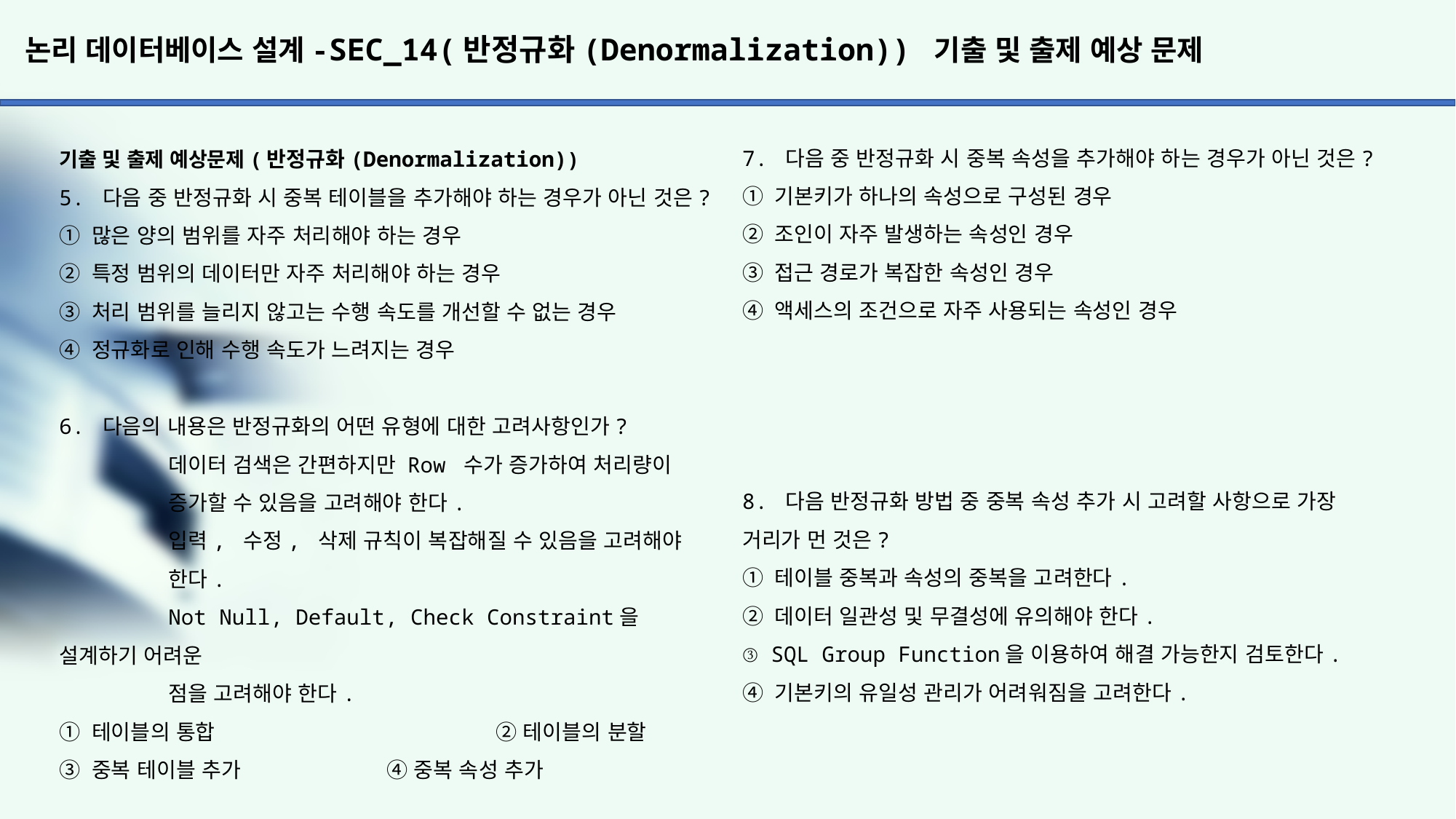

# 논리 데이터베이스 설계-SEC_14(반정규화(Denormalization)) 기출 및 출제 예상 문제
7. 다음 중 반정규화 시 중복 속성을 추가해야 하는 경우가 아닌 것은?
① 기본키가 하나의 속성으로 구성된 경우
② 조인이 자주 발생하는 속성인 경우
③ 접근 경로가 복잡한 속성인 경우
④ 액세스의 조건으로 자주 사용되는 속성인 경우

8. 다음 반정규화 방법 중 중복 속성 추가 시 고려할 사항으로 가장
거리가 먼 것은?
① 테이블 중복과 속성의 중복을 고려한다.
② 데이터 일관성 및 무결성에 유의해야 한다.
③ SQL Group Function을 이용하여 해결 가능한지 검토한다.
④ 기본키의 유일성 관리가 어려워짐을 고려한다.
기출 및 출제 예상문제(반정규화(Denormalization))
5. 다음 중 반정규화 시 중복 테이블을 추가해야 하는 경우가 아닌 것은?
① 많은 양의 범위를 자주 처리해야 하는 경우
② 특정 범위의 데이터만 자주 처리해야 하는 경우
③ 처리 범위를 늘리지 않고는 수행 속도를 개선할 수 없는 경우
④ 정규화로 인해 수행 속도가 느려지는 경우

6. 다음의 내용은 반정규화의 어떤 유형에 대한 고려사항인가?
	데이터 검색은 간편하지만 Row 수가 증가하여 처리량이
	증가할 수 있음을 고려해야 한다.
	입력, 수정, 삭제 규칙이 복잡해질 수 있음을 고려해야
	한다.
	Not Null, Default, Check Constraint을 설계하기 어려운
	점을 고려해야 한다.
① 테이블의 통합			② 테이블의 분할
③ 중복 테이블 추가		④ 중복 속성 추가